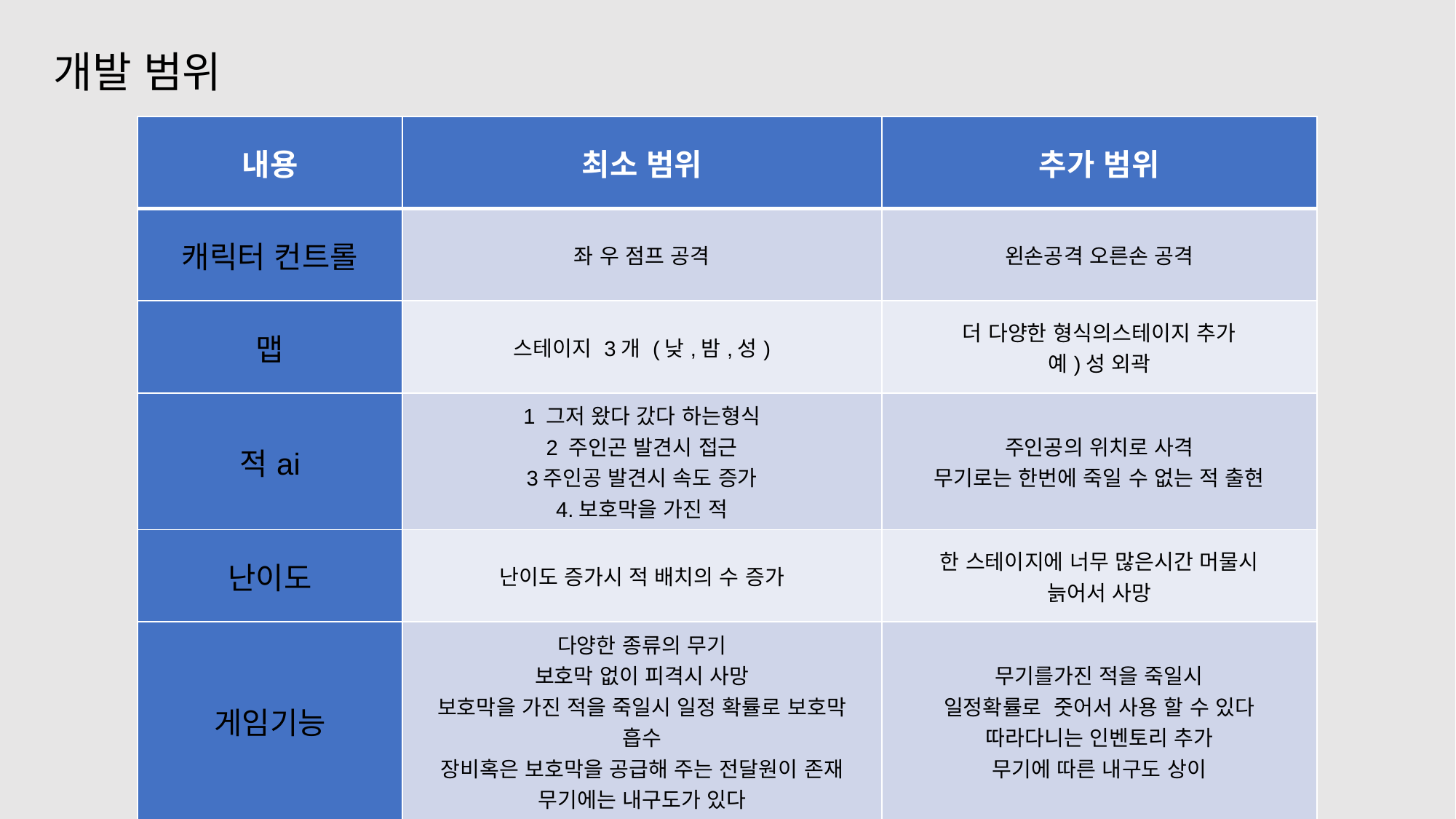

개발 범위
| 내용 | 최소 범위 | 추가 범위 |
| --- | --- | --- |
| 캐릭터 컨트롤 | 좌 우 점프 공격 | 왼손공격 오른손 공격 |
| 맵 | 스테이지 3개 (낮,밤,성) | 더 다양한 형식의스테이지 추가 예)성 외곽 |
| 적ai | 1 그저 왔다 갔다 하는형식 2 주인곤 발견시 접근 3주인공 발견시 속도 증가 4.보호막을 가진 적 | 주인공의 위치로 사격 무기로는 한번에 죽일 수 없는 적 출현 |
| 난이도 | 난이도 증가시 적 배치의 수 증가 | 한 스테이지에 너무 많은시간 머물시 늙어서 사망 |
| 게임기능 | 다양한 종류의 무기 보호막 없이 피격시 사망 보호막을 가진 적을 죽일시 일정 확률로 보호막 흡수 장비혹은 보호막을 공급해 주는 전달원이 존재 무기에는 내구도가 있다 | 무기를가진 적을 죽일시 일정확률로 줏어서 사용 할 수 있다 따라다니는 인벤토리 추가 무기에 따른 내구도 상이 |